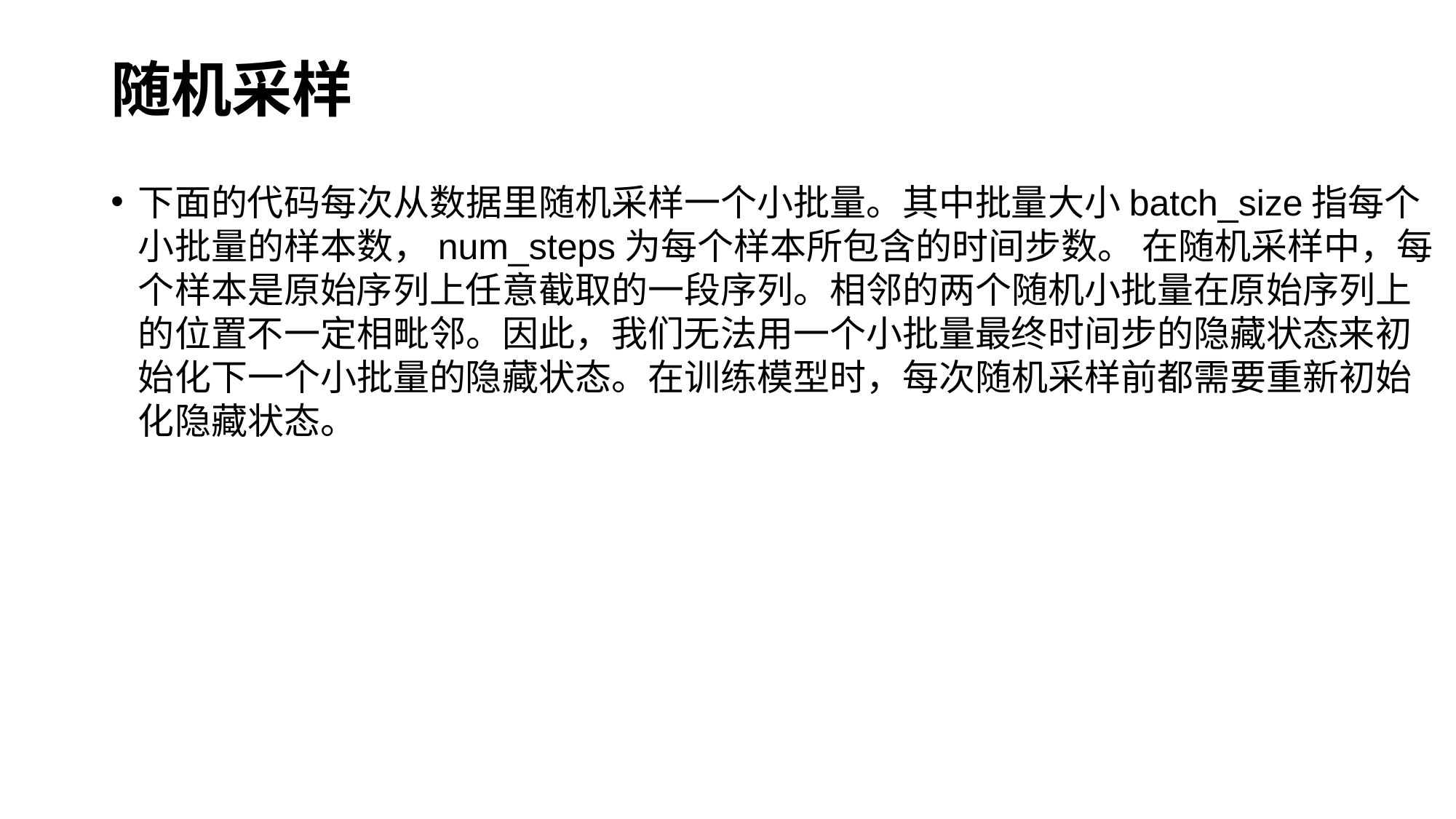

# 随机采样
下面的代码每次从数据里随机采样一个小批量。其中批量大小batch_size指每个小批量的样本数，num_steps为每个样本所包含的时间步数。 在随机采样中，每个样本是原始序列上任意截取的一段序列。相邻的两个随机小批量在原始序列上的位置不一定相毗邻。因此，我们无法用一个小批量最终时间步的隐藏状态来初始化下一个小批量的隐藏状态。在训练模型时，每次随机采样前都需要重新初始化隐藏状态。